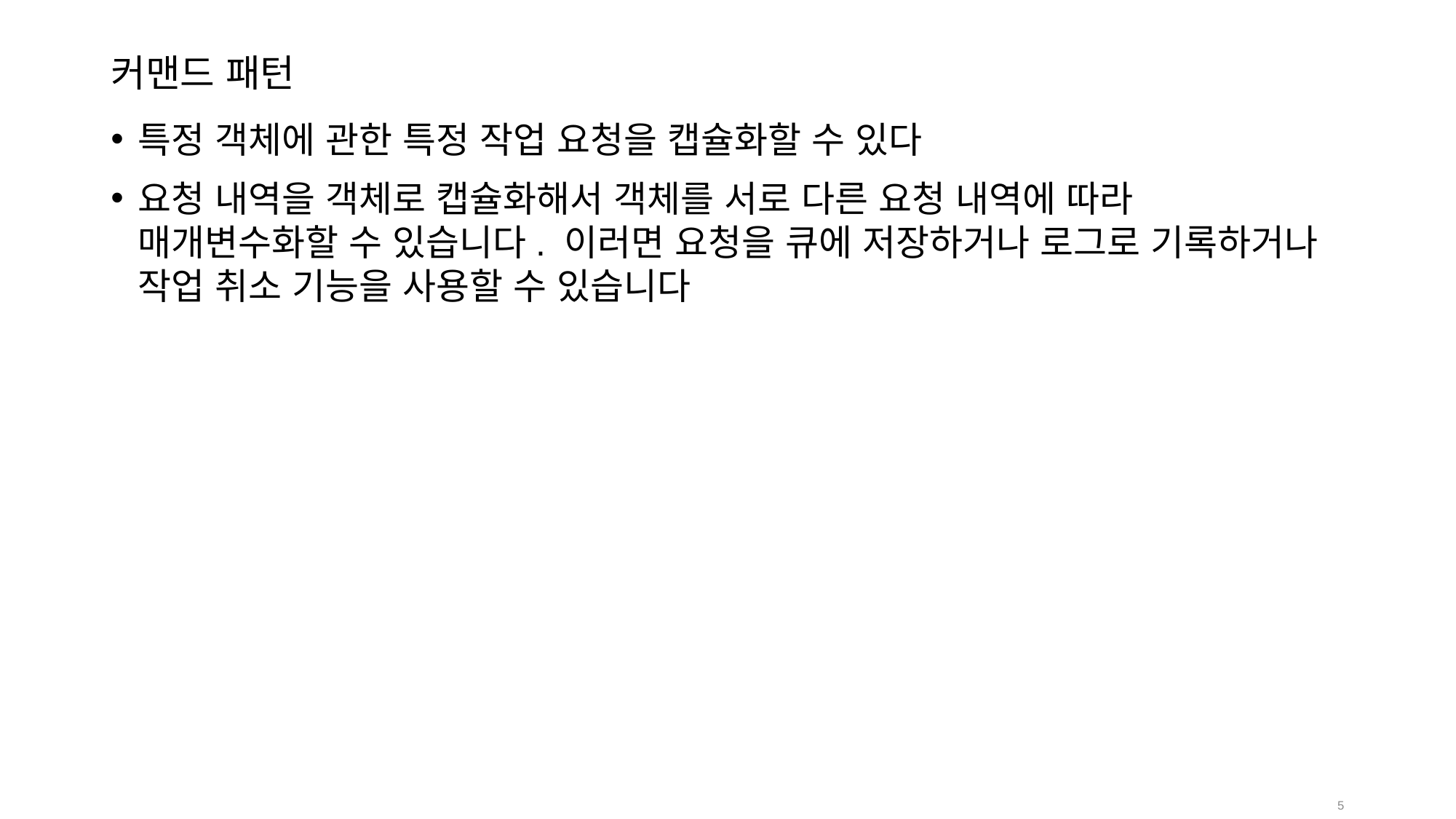

# 커맨드 패턴
특정 객체에 관한 특정 작업 요청을 캡슐화할 수 있다
요청 내역을 객체로 캡슐화해서 객체를 서로 다른 요청 내역에 따라 매개변수화할 수 있습니다. 이러면 요청을 큐에 저장하거나 로그로 기록하거나 작업 취소 기능을 사용할 수 있습니다

5